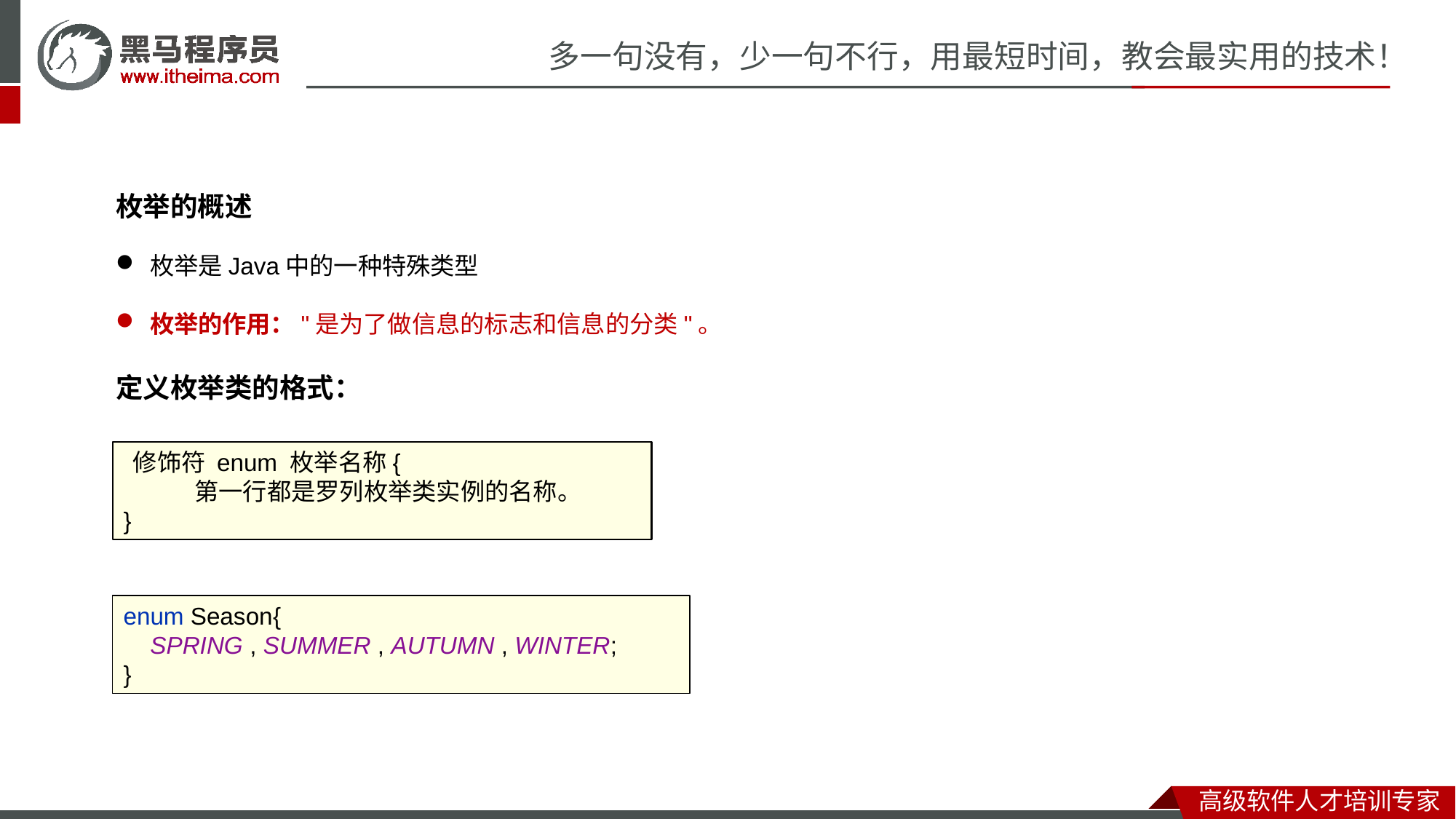

枚举的概述
枚举是Java中的一种特殊类型
枚举的作用："是为了做信息的标志和信息的分类"。
定义枚举类的格式：

 修饰符 enum 枚举名称{
            第一行都是罗列枚举类实例的名称。
}
enum Season{
    SPRING , SUMMER , AUTUMN , WINTER;
}